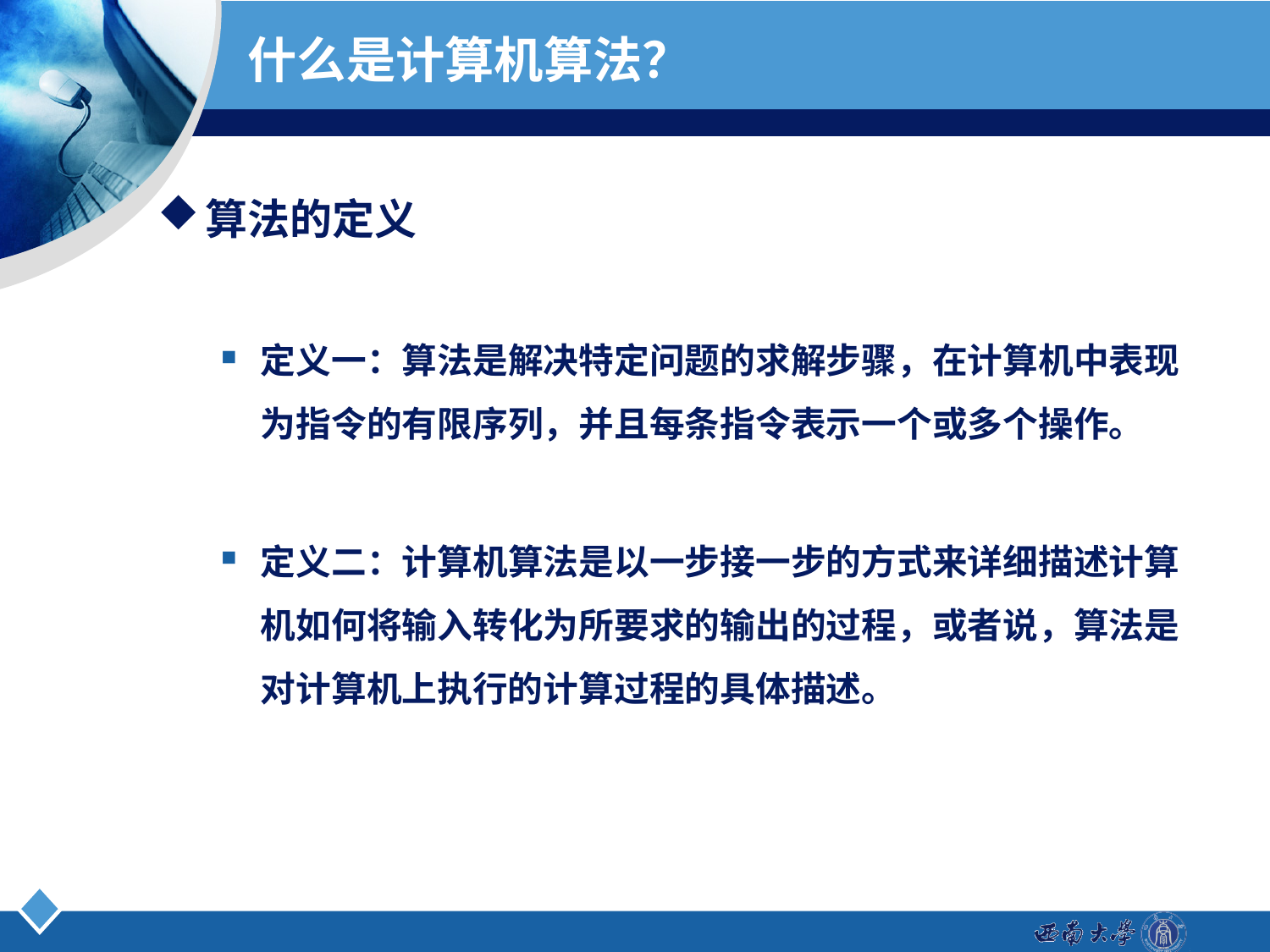

# 什么是计算机算法？
算法的定义

定义一：算法是解决特定问题的求解步骤，在计算机中表现为指令的有限序列，并且每条指令表示一个或多个操作。

定义二：计算机算法是以一步接一步的方式来详细描述计算机如何将输入转化为所要求的输出的过程，或者说，算法是对计算机上执行的计算过程的具体描述。